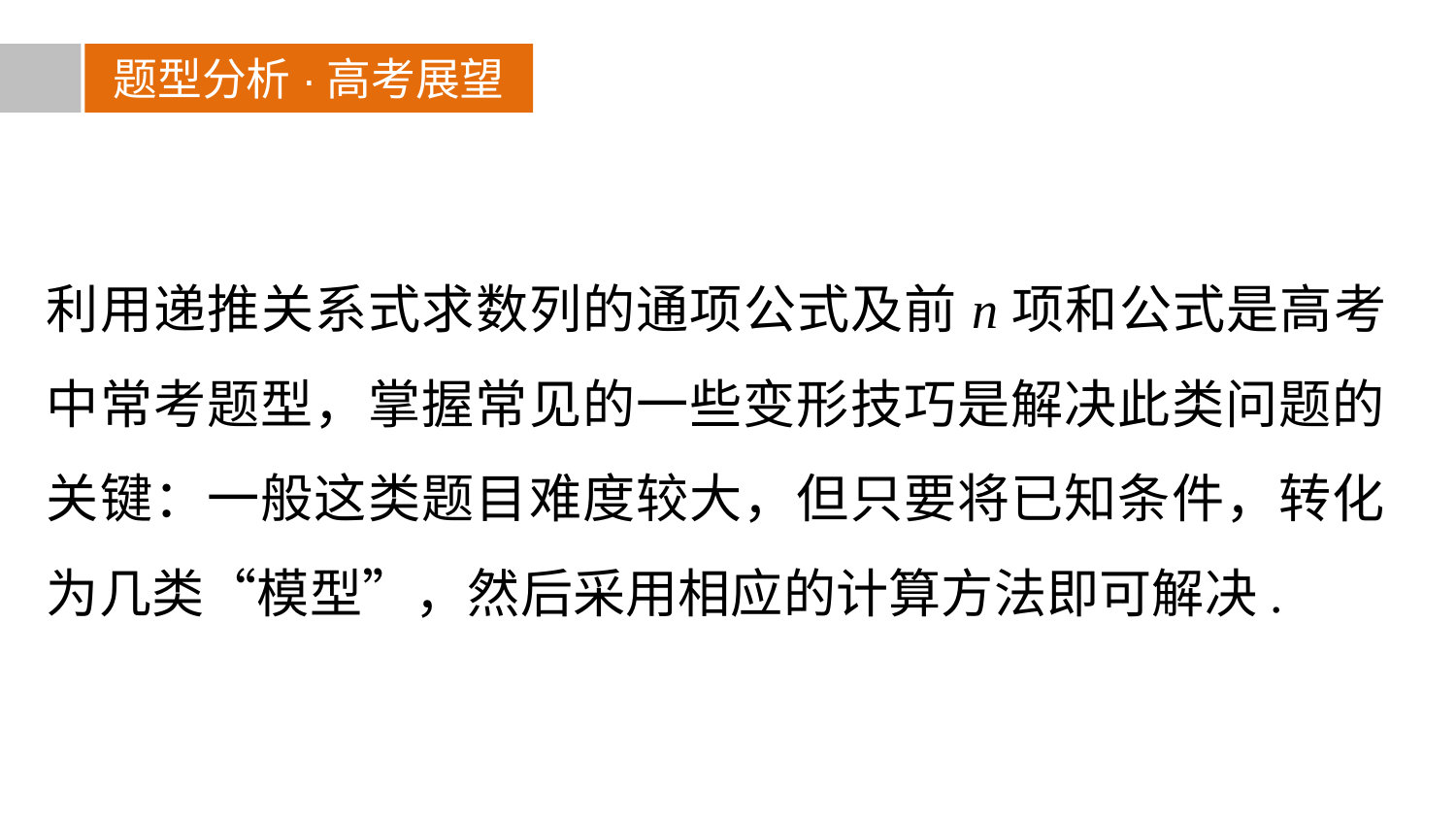

题型分析·高考展望
利用递推关系式求数列的通项公式及前n项和公式是高考中常考题型，掌握常见的一些变形技巧是解决此类问题的关键：一般这类题目难度较大，但只要将已知条件，转化为几类“模型”，然后采用相应的计算方法即可解决.